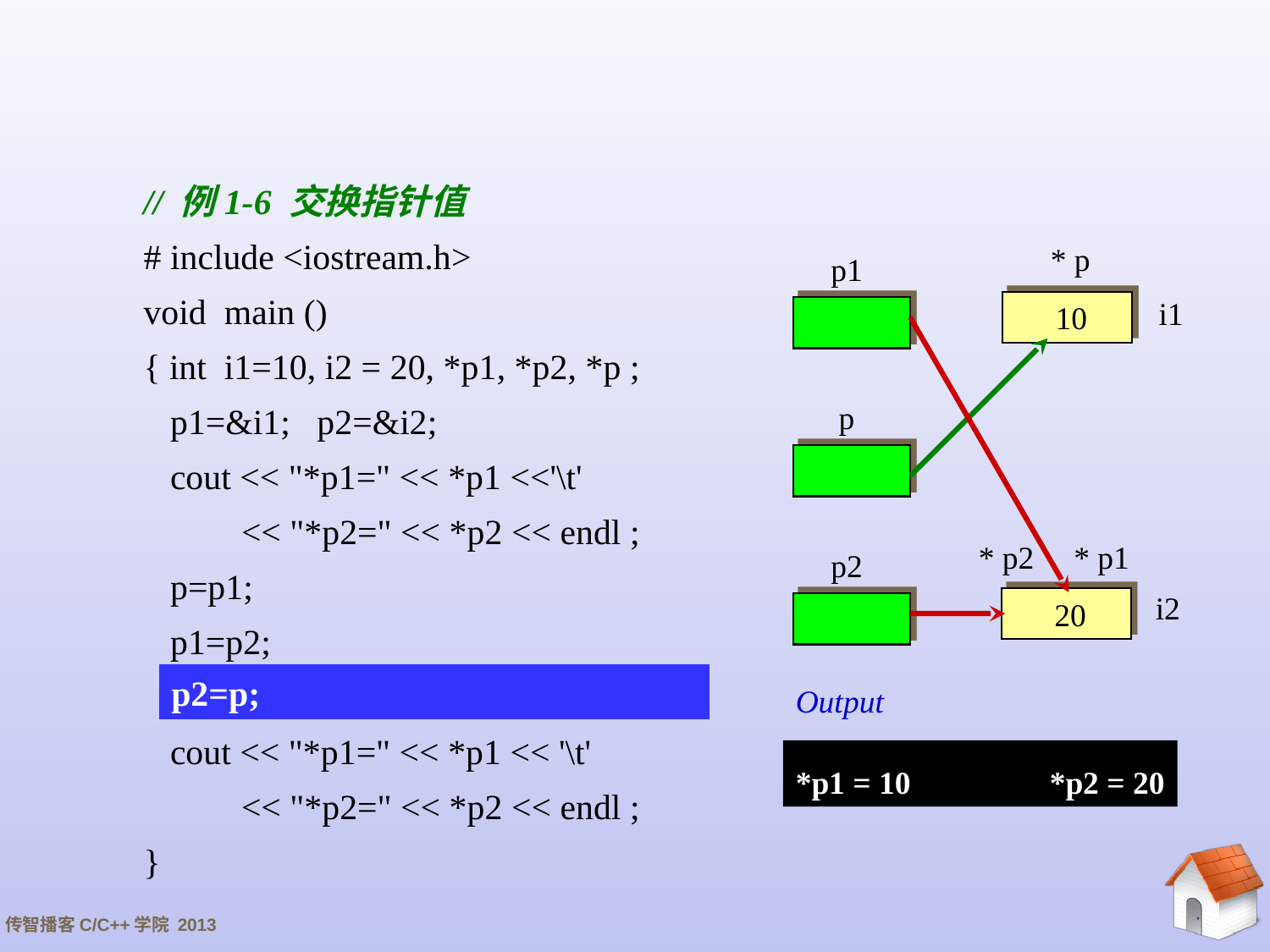

// 例1-6 交换指针值
# include <iostream.h>
void  main ()
{ int  i1=10, i2 = 20, *p1, *p2, *p ;
   p1=&i1;   p2=&i2;
   cout << "*p1=" << *p1 <<'\t'
           << "*p2=" << *p2 << endl ;
   p=p1;
   p1=p2;
   p2=p;
   cout << "*p1=" << *p1 << '\t'
           << "*p2=" << *p2 << endl ;
}
* p
p1

i1
     10

p

* p2
* p1
p2

i2
     20

Output
p2=p;
*p1 = 10		*p2 = 20